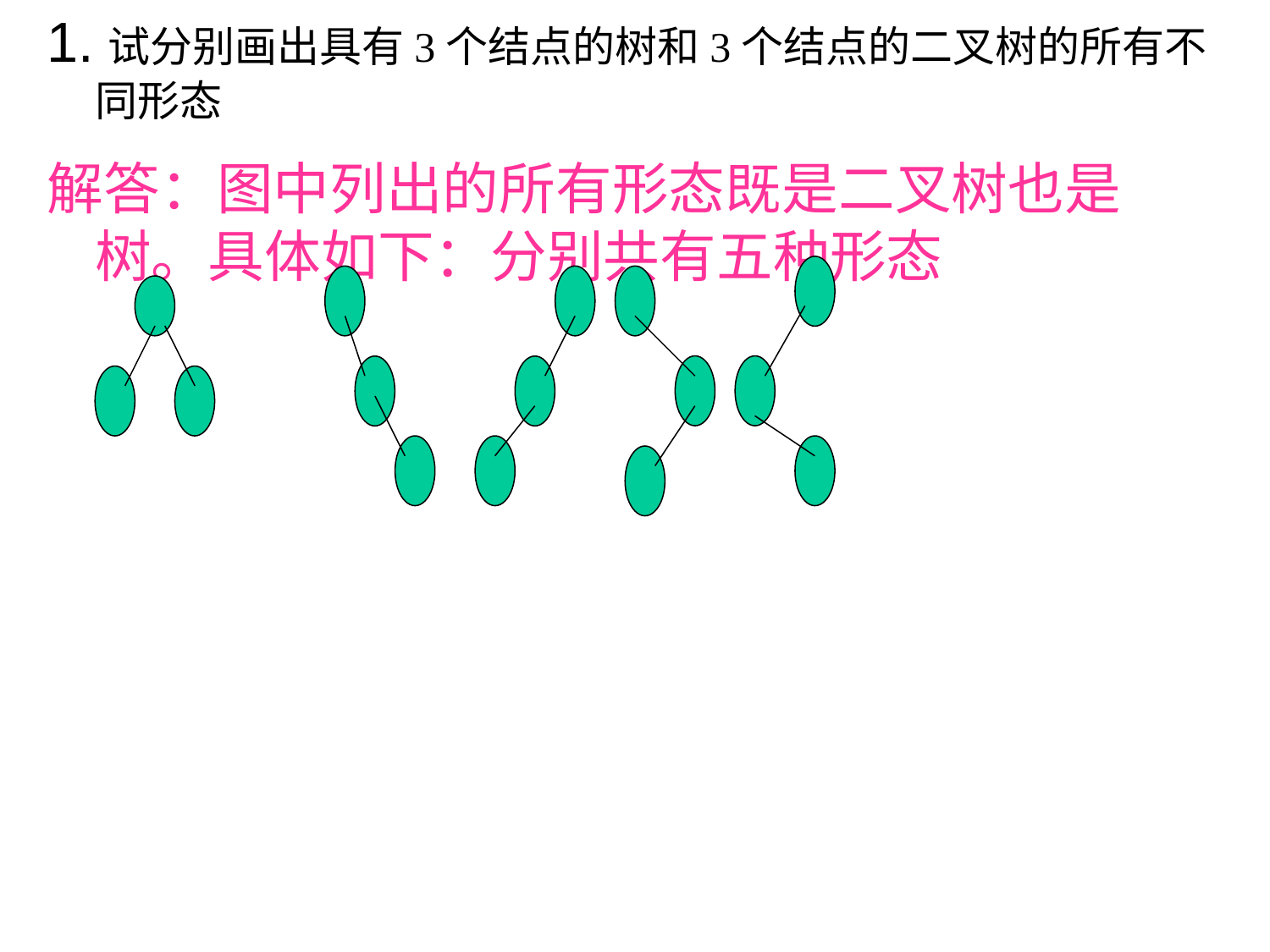

1.试分别画出具有3个结点的树和3个结点的二叉树的所有不同形态
解答：图中列出的所有形态既是二叉树也是树。具体如下：分别共有五种形态